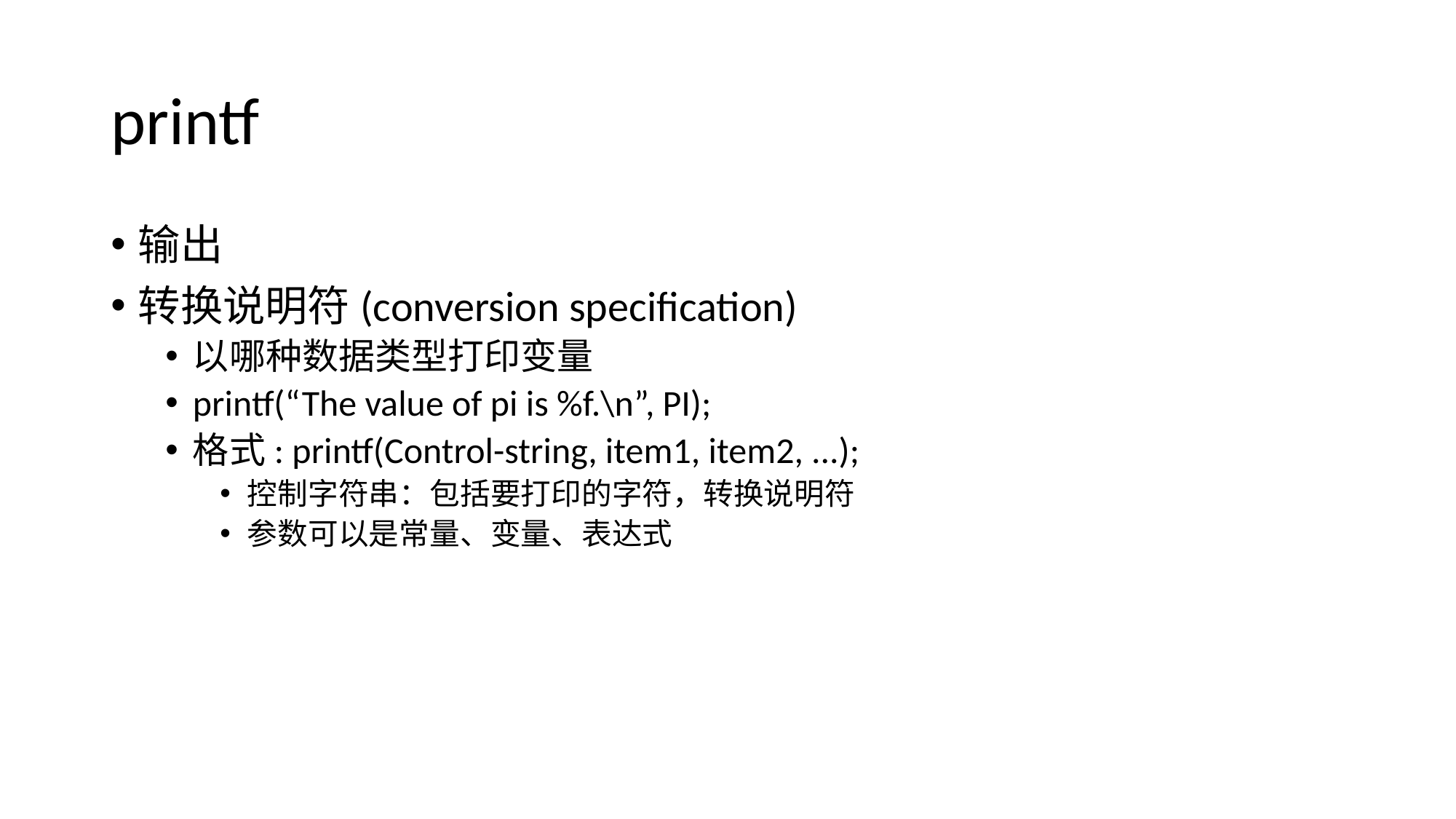

# printf
输出
转换说明符(conversion specification)
以哪种数据类型打印变量
printf(“The value of pi is %f.\n”, PI);
格式: printf(Control-string, item1, item2, ...);
控制字符串：包括要打印的字符，转换说明符
参数可以是常量、变量、表达式